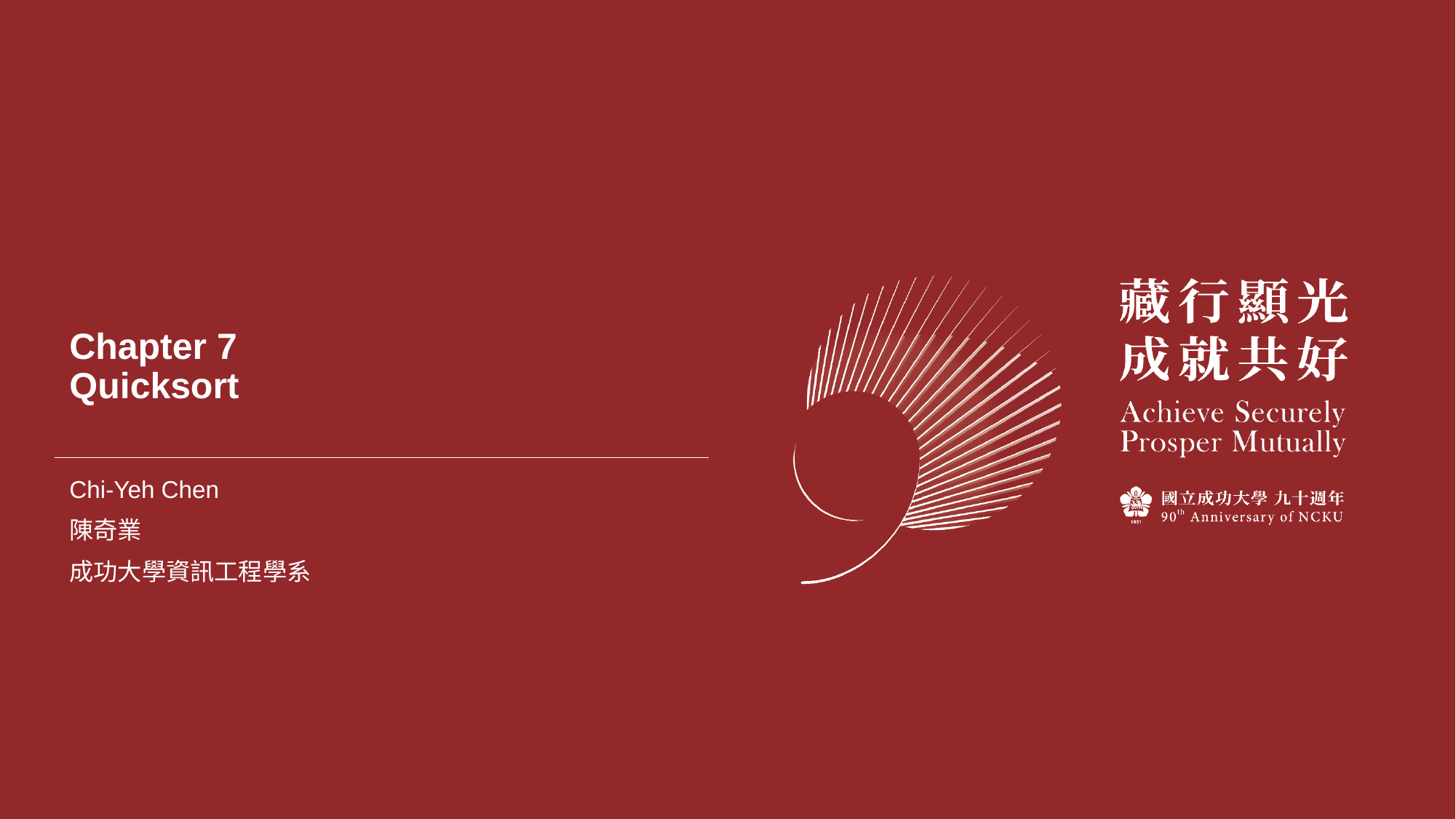

# Chapter 7 Quicksort
Chi-Yeh Chen
陳奇業
成功大學資訊工程學系